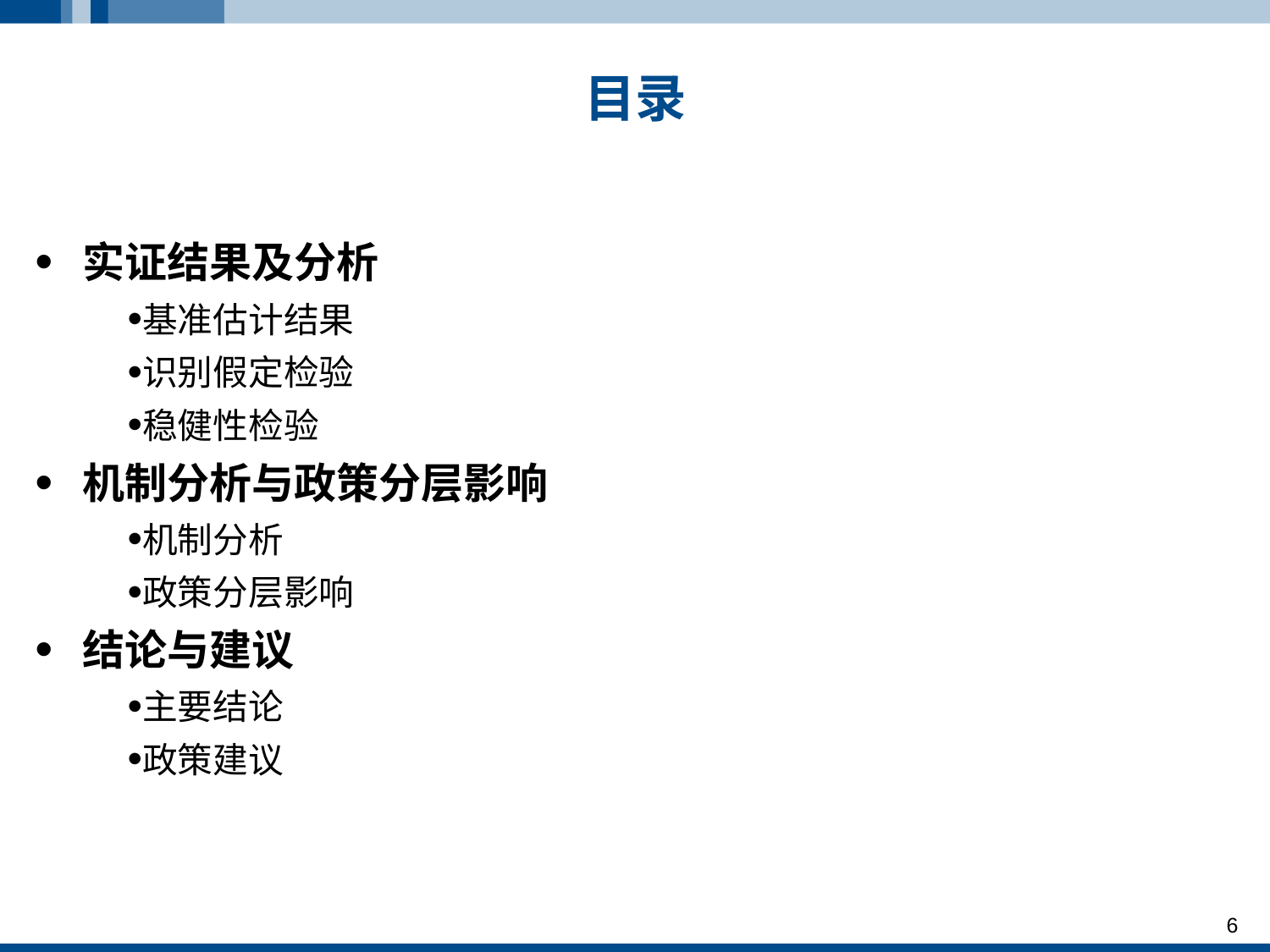

# 目录
实证结果及分析
基准估计结果
识别假定检验
稳健性检验
机制分析与政策分层影响
机制分析
政策分层影响
结论与建议
主要结论
政策建议
6